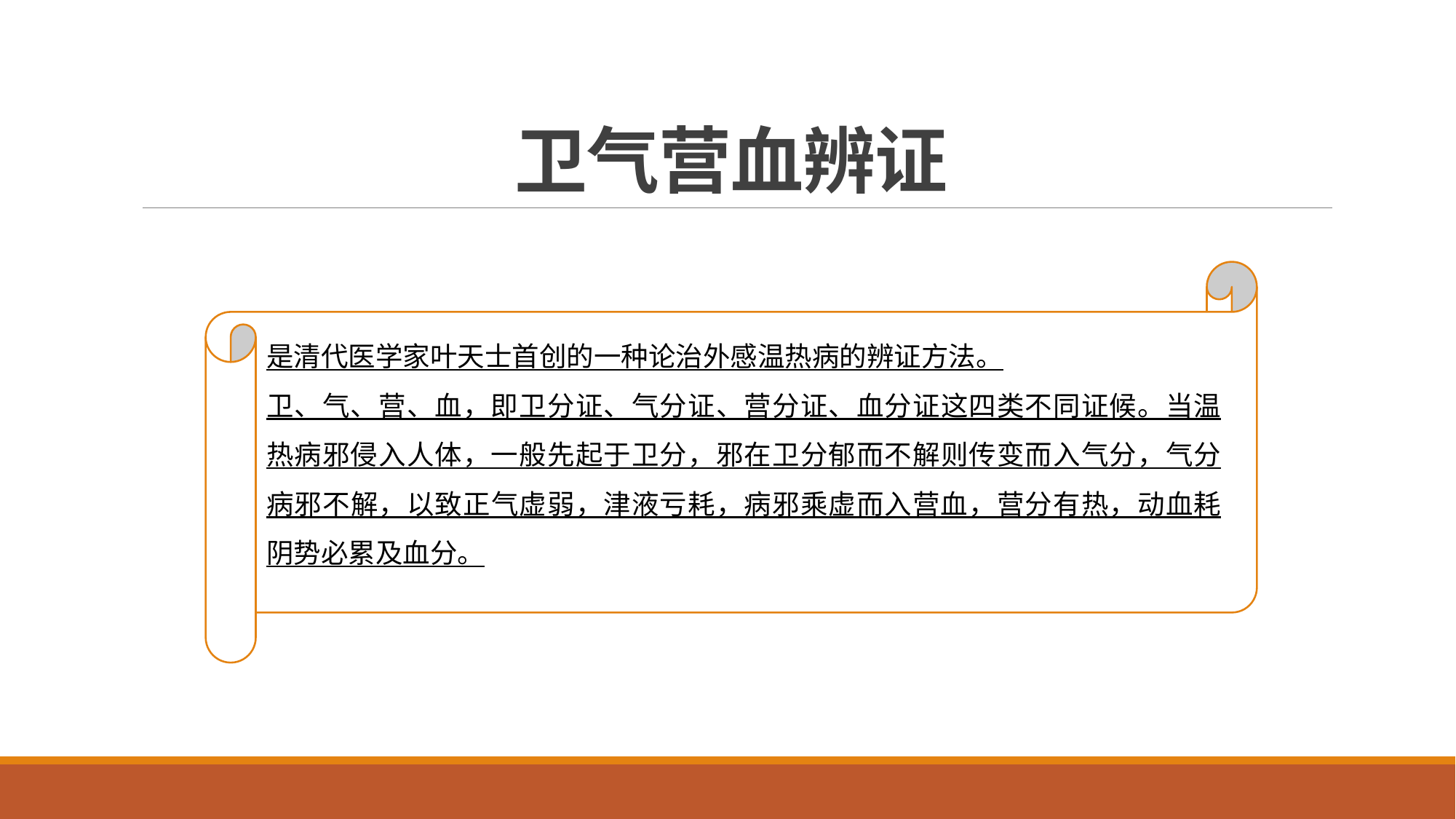

# 卫气营血辨证
是清代医学家叶天士首创的一种论治外感温热病的辨证方法。
卫、气、营、血，即卫分证、气分证、营分证、血分证这四类不同证候。当温热病邪侵入人体，一般先起于卫分，邪在卫分郁而不解则传变而入气分，气分病邪不解，以致正气虚弱，津液亏耗，病邪乘虚而入营血，营分有热，动血耗阴势必累及血分。